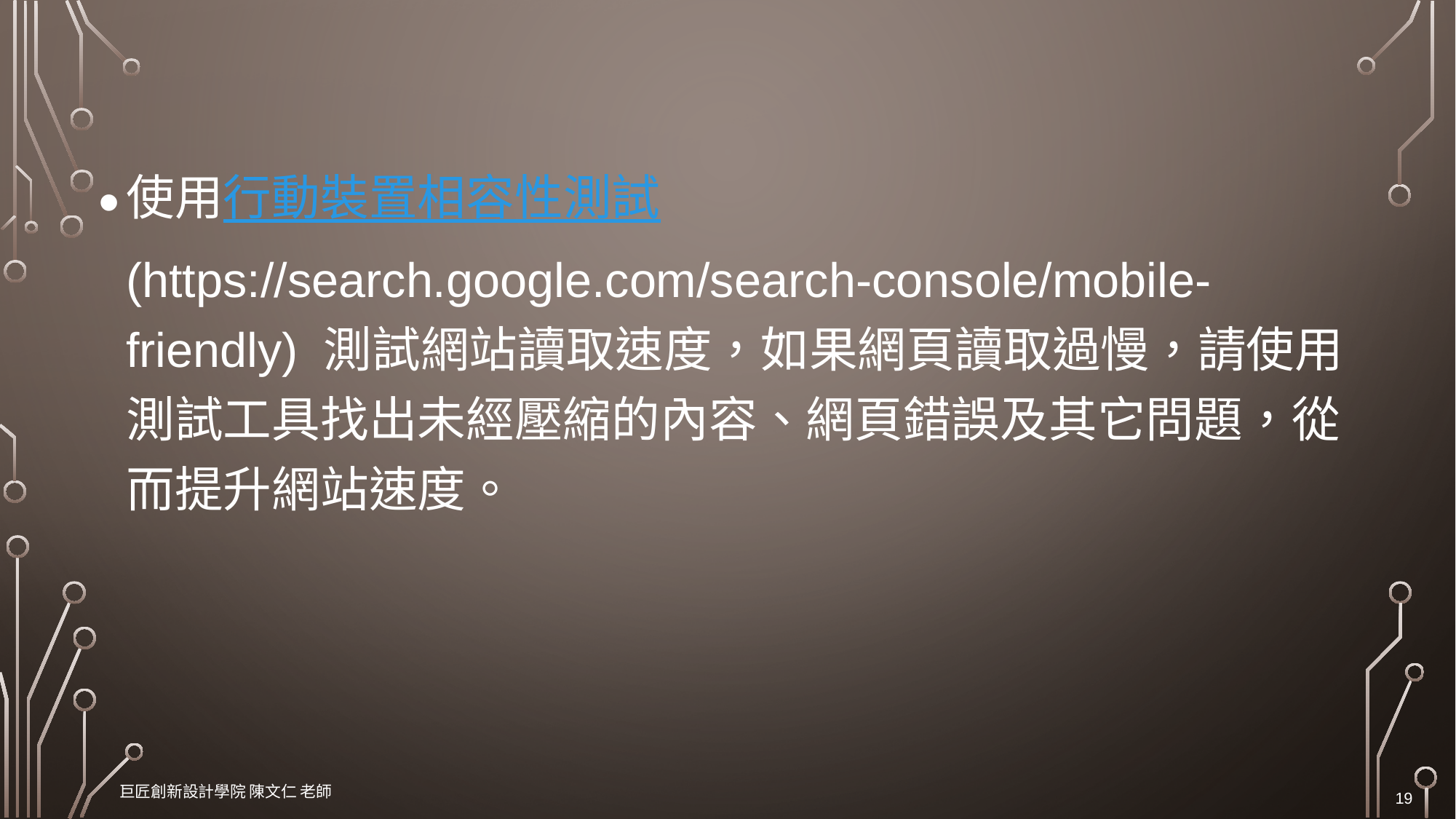

#
使用行動裝置相容性測試 (https://search.google.com/search-console/mobile-friendly) 測試網站讀取速度，如果網頁讀取過慢，請使用測試工具找出未經壓縮的內容、網頁錯誤及其它問題，從而提升網站速度。

巨匠創新設計學院 陳文仁 老師
19